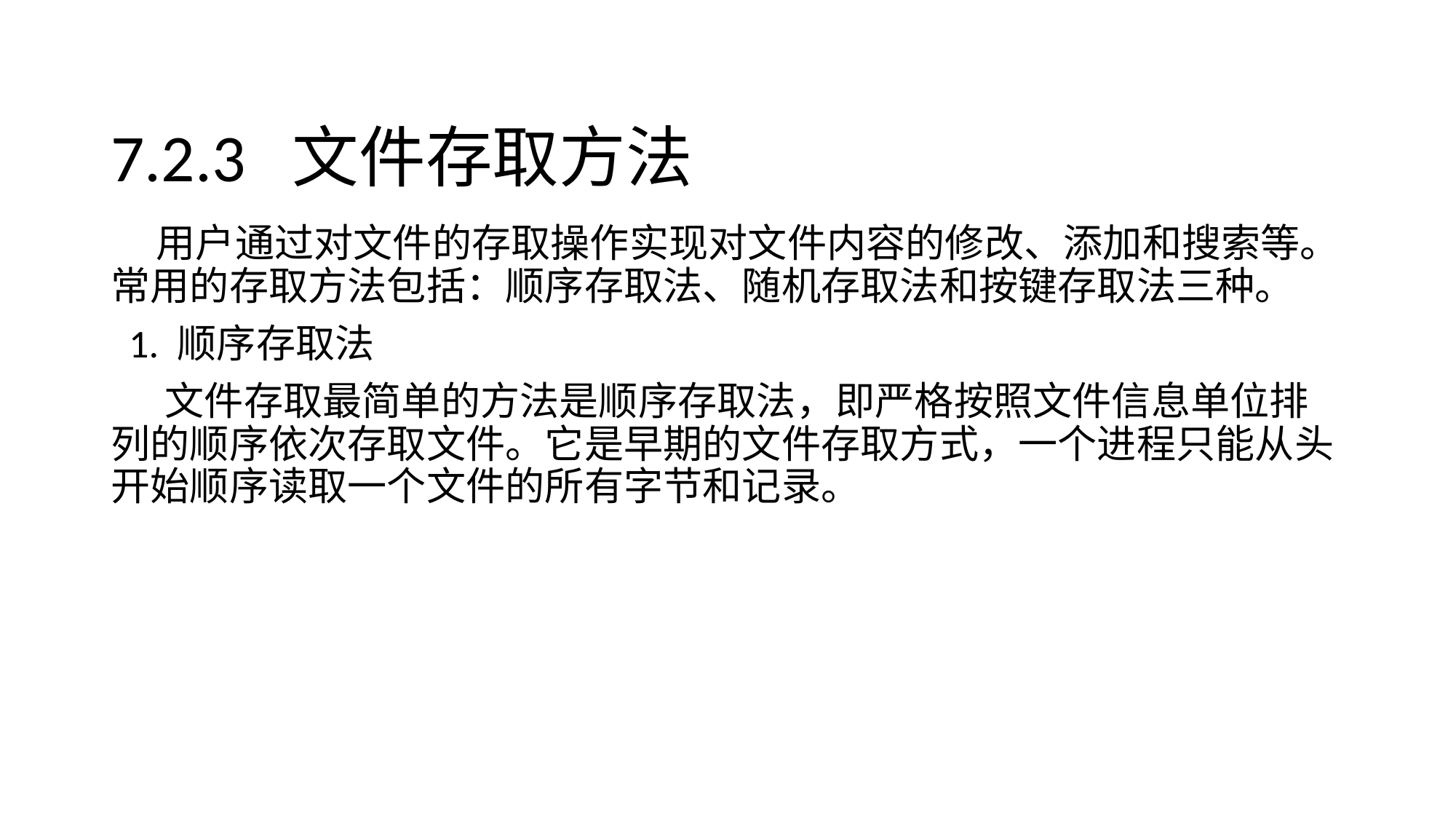

7.2.3  文件存取方法
    用户通过对文件的存取操作实现对文件内容的修改、添加和搜索等。常用的存取方法包括：顺序存取法、随机存取法和按键存取法三种。
  1. 顺序存取法
     文件存取最简单的方法是顺序存取法，即严格按照文件信息单位排列的顺序依次存取文件。它是早期的文件存取方式，一个进程只能从头开始顺序读取一个文件的所有字节和记录。

7